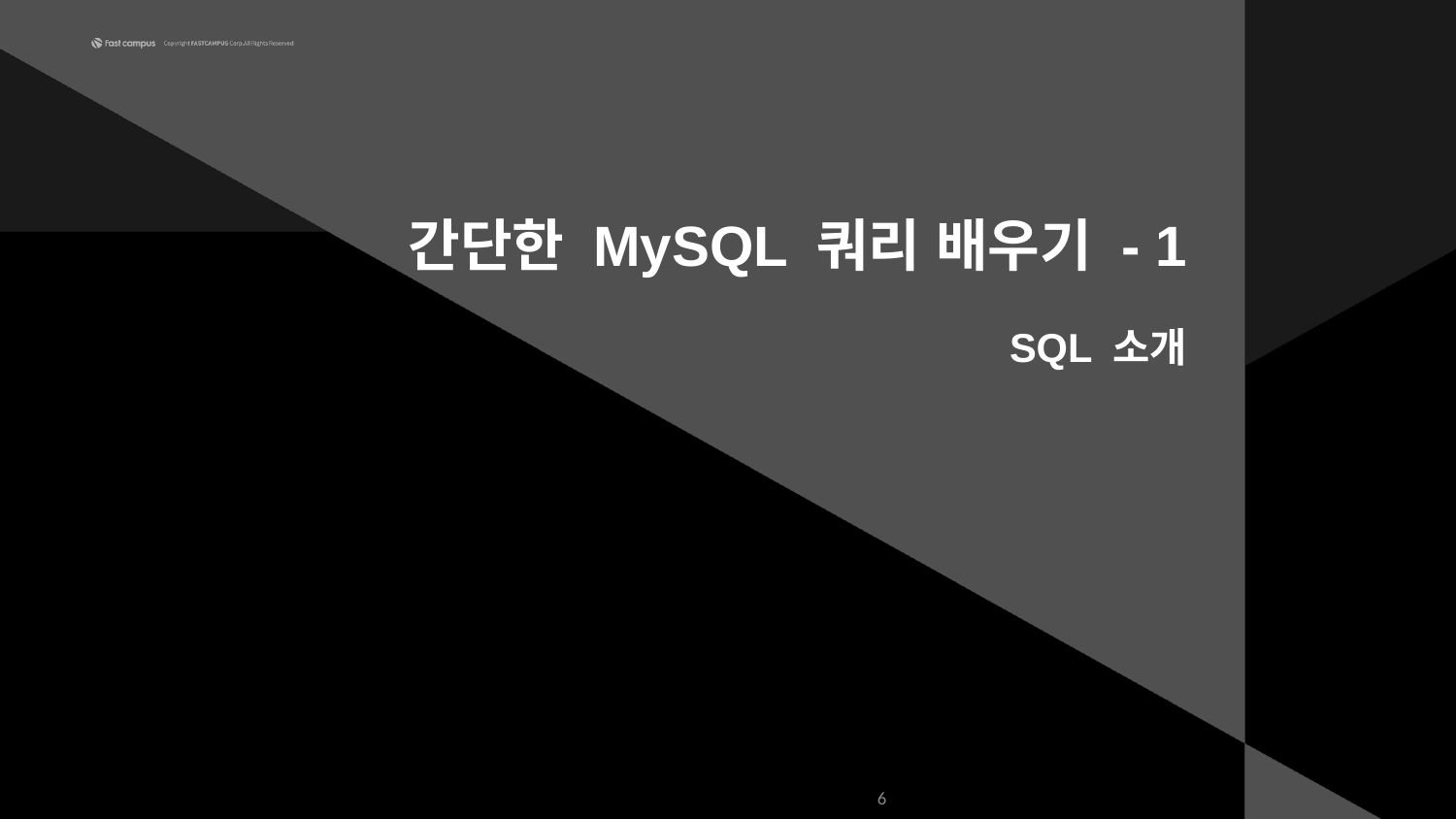

간단한 MySQL 쿼리 배우기 - 1
SQL 소개
6